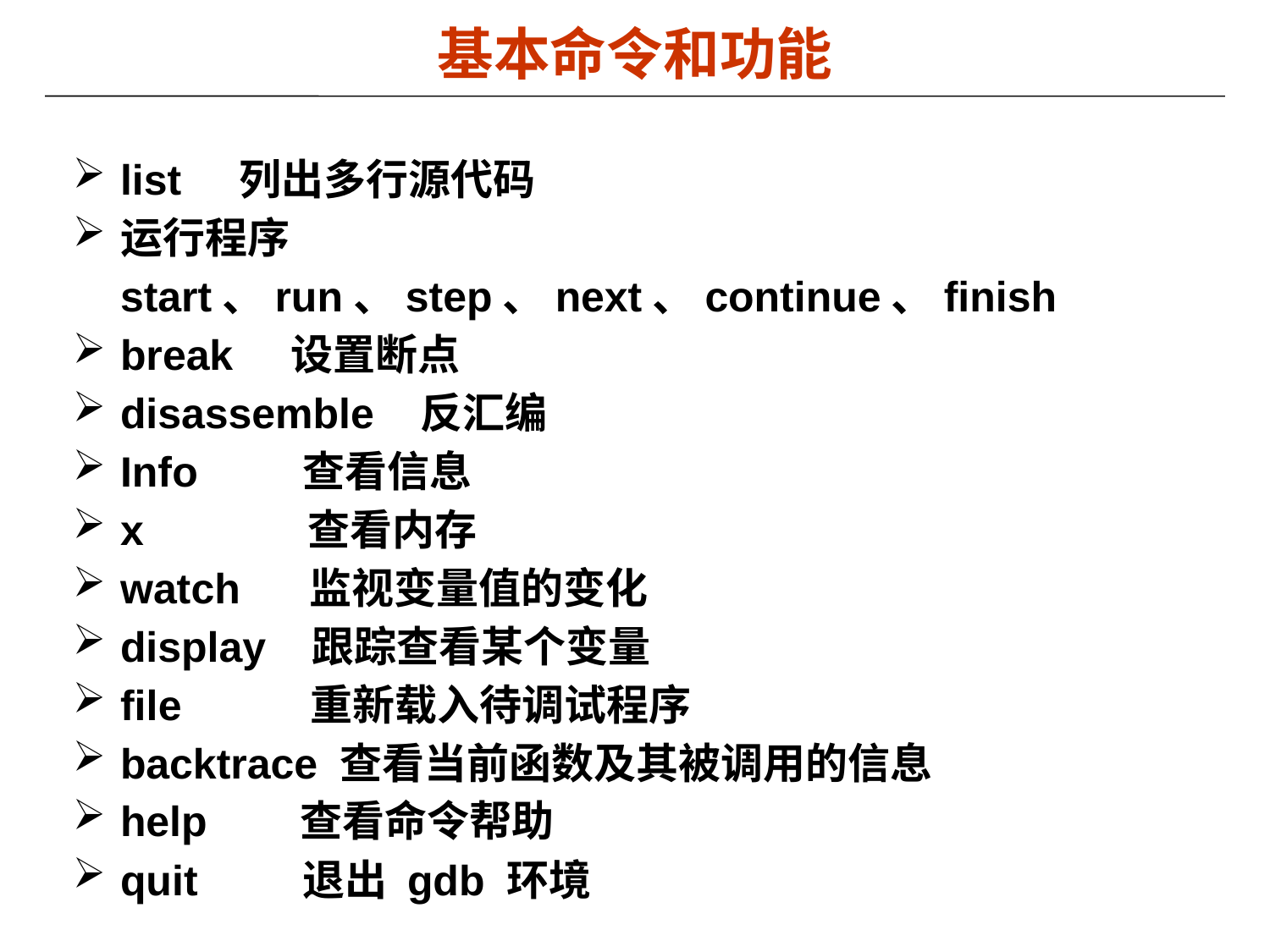

基本命令和功能
list    列出多行源代码
运行程序  start、run、step、next、continue、finish
break    设置断点
disassemble   反汇编
Info        查看信息
x             查看内存
watch     监视变量值的变化
display   跟踪查看某个变量
file          重新载入待调试程序
backtrace 查看当前函数及其被调用的信息
help       查看命令帮助
quit        退出 gdb 环境